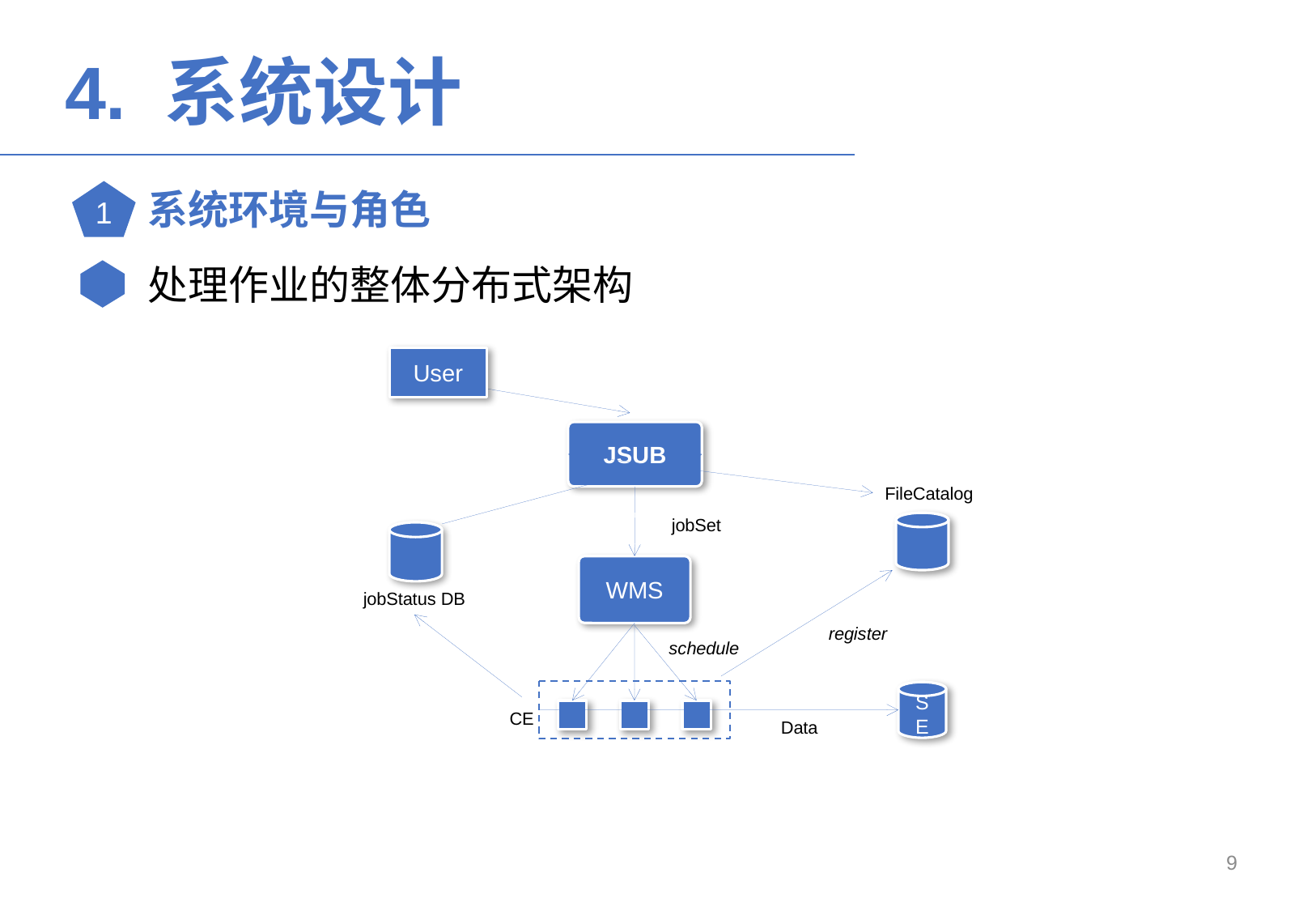

4. 系统设计
系统环境与角色

1
处理作业的整体分布式架构

User
JSUB
FileCatalog
jobSet

WMS

jobStatus DB
register
schedule

SE

CE
Data
9